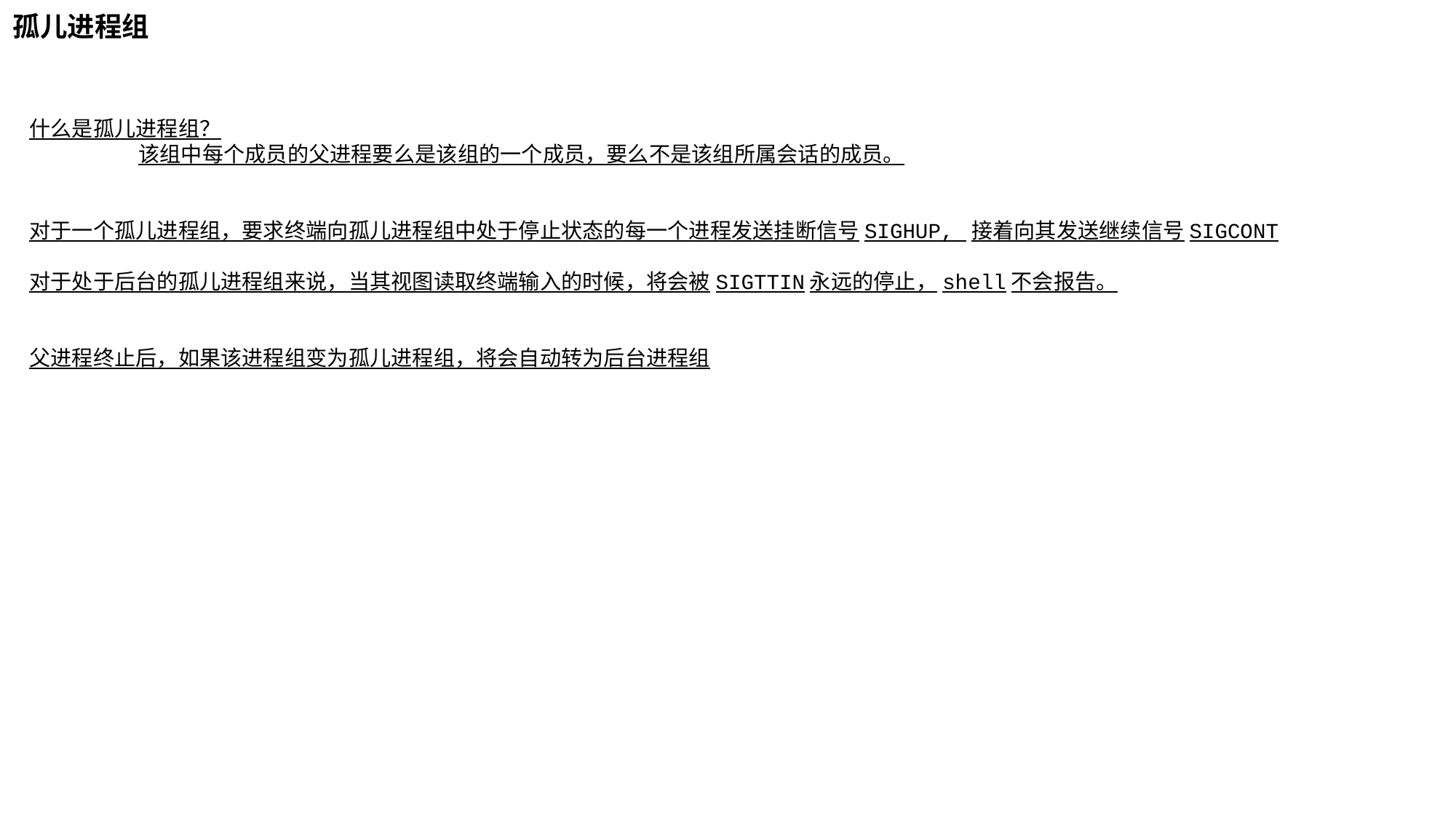

孤儿进程组
什么是孤儿进程组？
	该组中每个成员的父进程要么是该组的一个成员，要么不是该组所属会话的成员。

对于一个孤儿进程组，要求终端向孤儿进程组中处于停止状态的每一个进程发送挂断信号SIGHUP, 接着向其发送继续信号SIGCONT

对于处于后台的孤儿进程组来说，当其视图读取终端输入的时候，将会被SIGTTIN永远的停止，shell不会报告。

父进程终止后，如果该进程组变为孤儿进程组，将会自动转为后台进程组